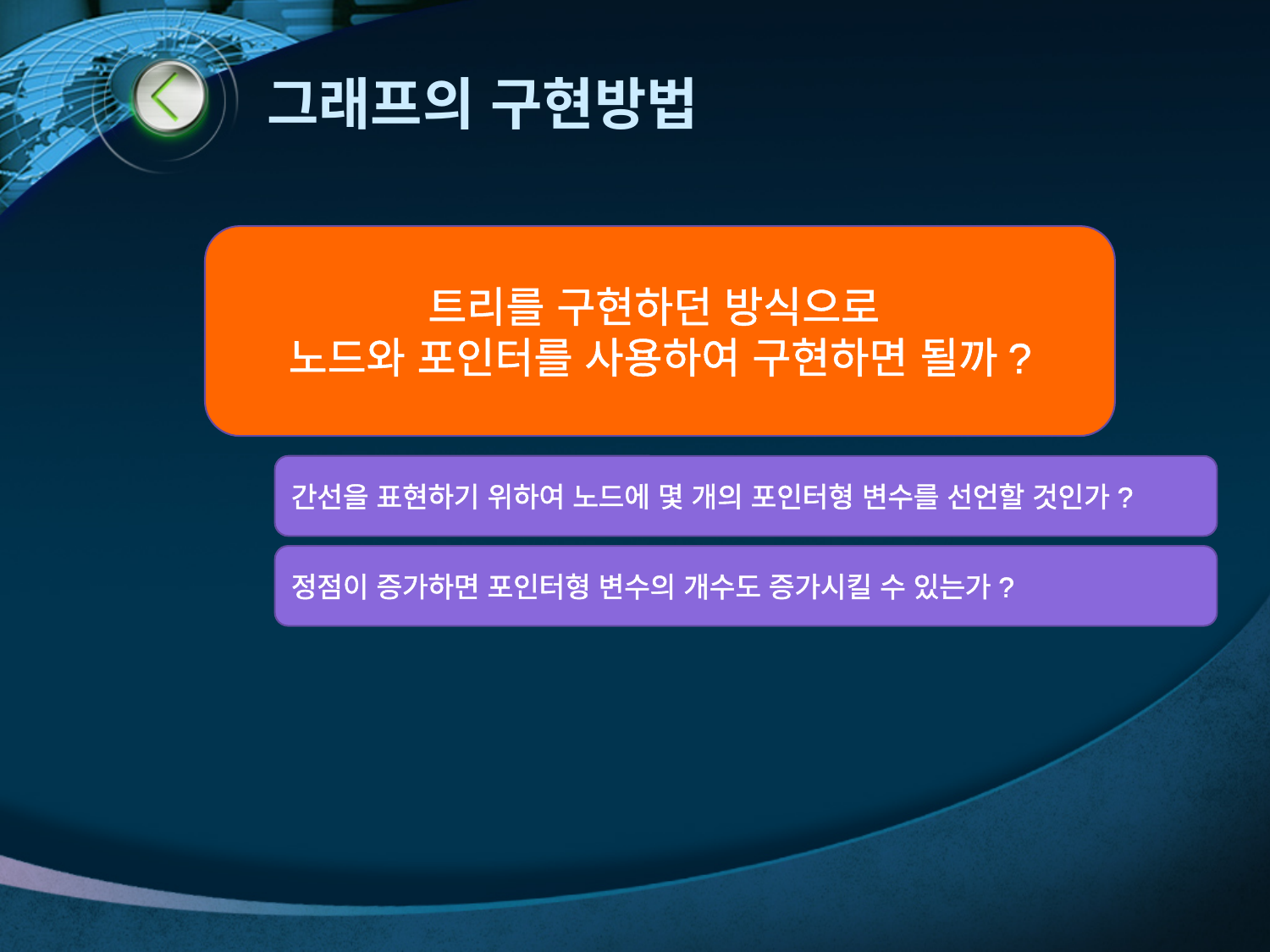

# 그래프의 구현방법
트리를 구현하던 방식으로
노드와 포인터를 사용하여 구현하면 될까?
간선을 표현하기 위하여 노드에 몇 개의 포인터형 변수를 선언할 것인가?
정점이 증가하면 포인터형 변수의 개수도 증가시킬 수 있는가?